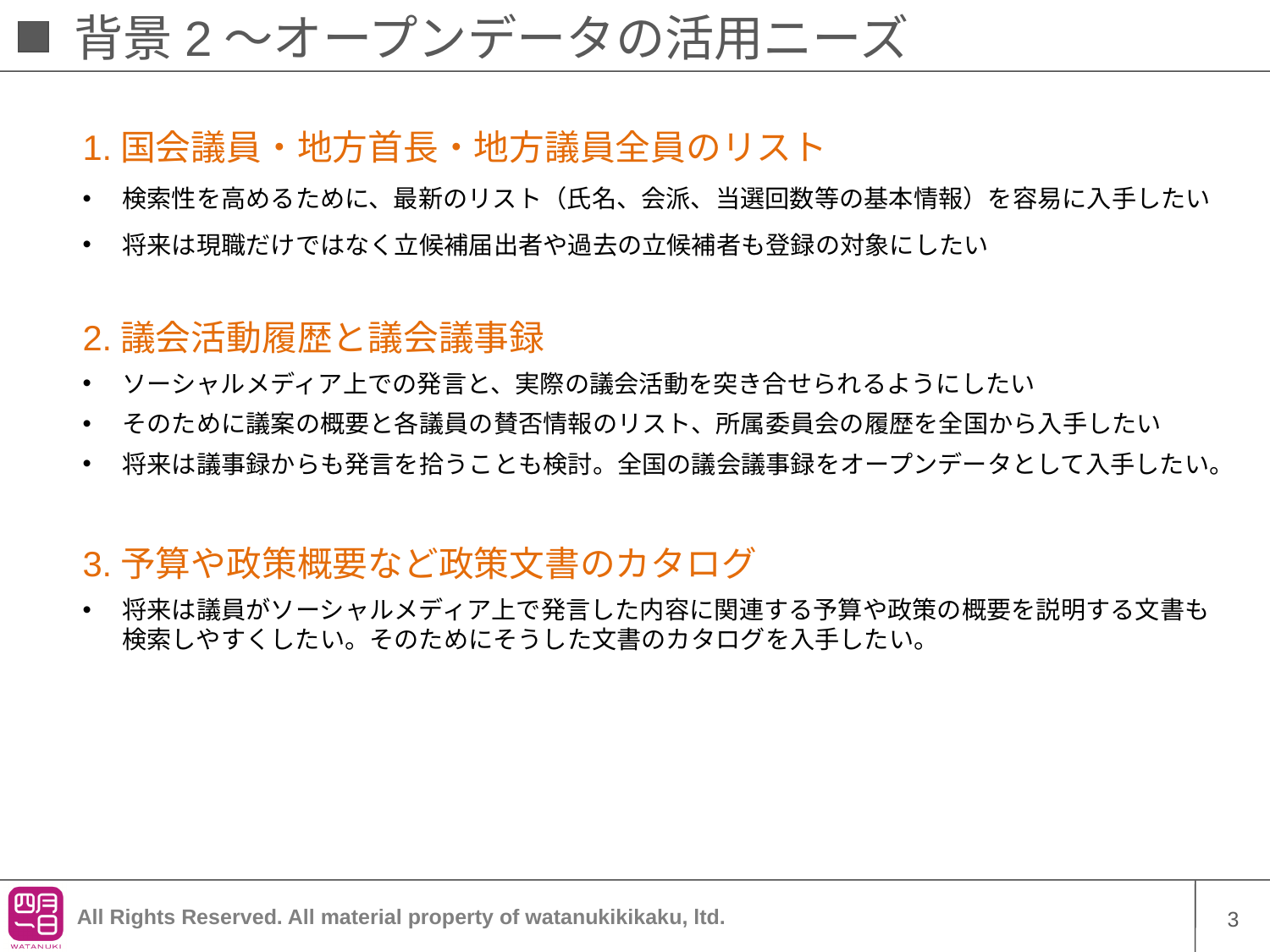

# 背景2〜オープンデータの活用ニーズ
1.国会議員・地方首長・地方議員全員のリスト
検索性を高めるために、最新のリスト（氏名、会派、当選回数等の基本情報）を容易に入手したい
将来は現職だけではなく立候補届出者や過去の立候補者も登録の対象にしたい

2.議会活動履歴と議会議事録
ソーシャルメディア上での発言と、実際の議会活動を突き合せられるようにしたい
そのために議案の概要と各議員の賛否情報のリスト、所属委員会の履歴を全国から入手したい
将来は議事録からも発言を拾うことも検討。全国の議会議事録をオープンデータとして入手したい。

3.予算や政策概要など政策文書のカタログ
将来は議員がソーシャルメディア上で発言した内容に関連する予算や政策の概要を説明する文書も検索しやすくしたい。そのためにそうした文書のカタログを入手したい。

3